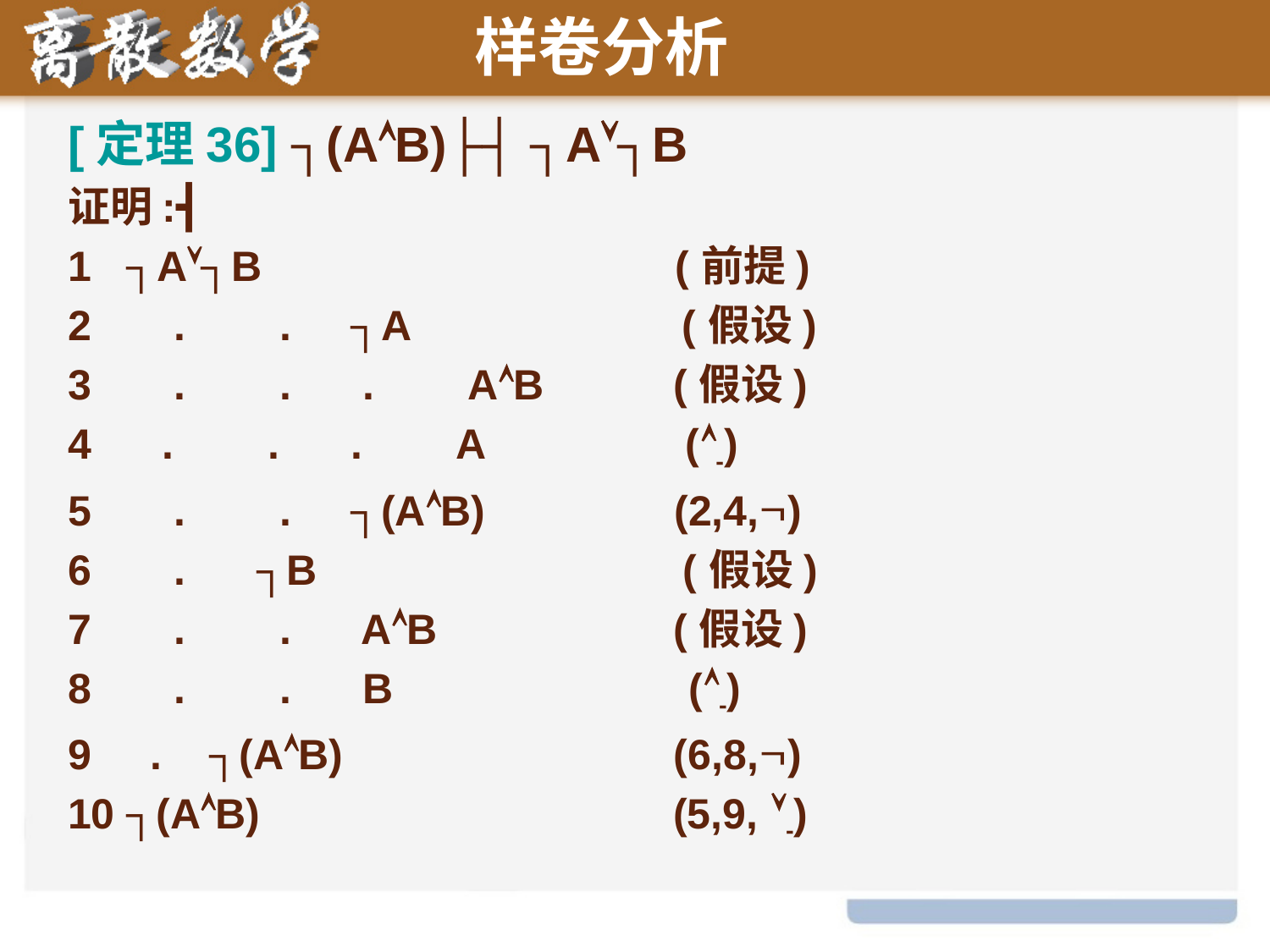

样卷分析
#
[定理36] ┐(A∧B)├┤ ┐A∨┐B
证明:┫
1   ┐A∨┐B                                   (前提)
2       .        .     ┐A                       (假设)
3       .        .      .        A∧B           (假设)
4      .        .      .        A                 (∧-)
5       .        .     ┐(A∧B)                (2,4,¬)
6       .      ┐B                               (假设)
7       .        .      A∧B                    (假设)
8       .        .      B                         (∧-)
9     .    ┐(A∧B)                            (6,8,¬)
10 ┐(A∧B)                                   (5,9, ∨-)